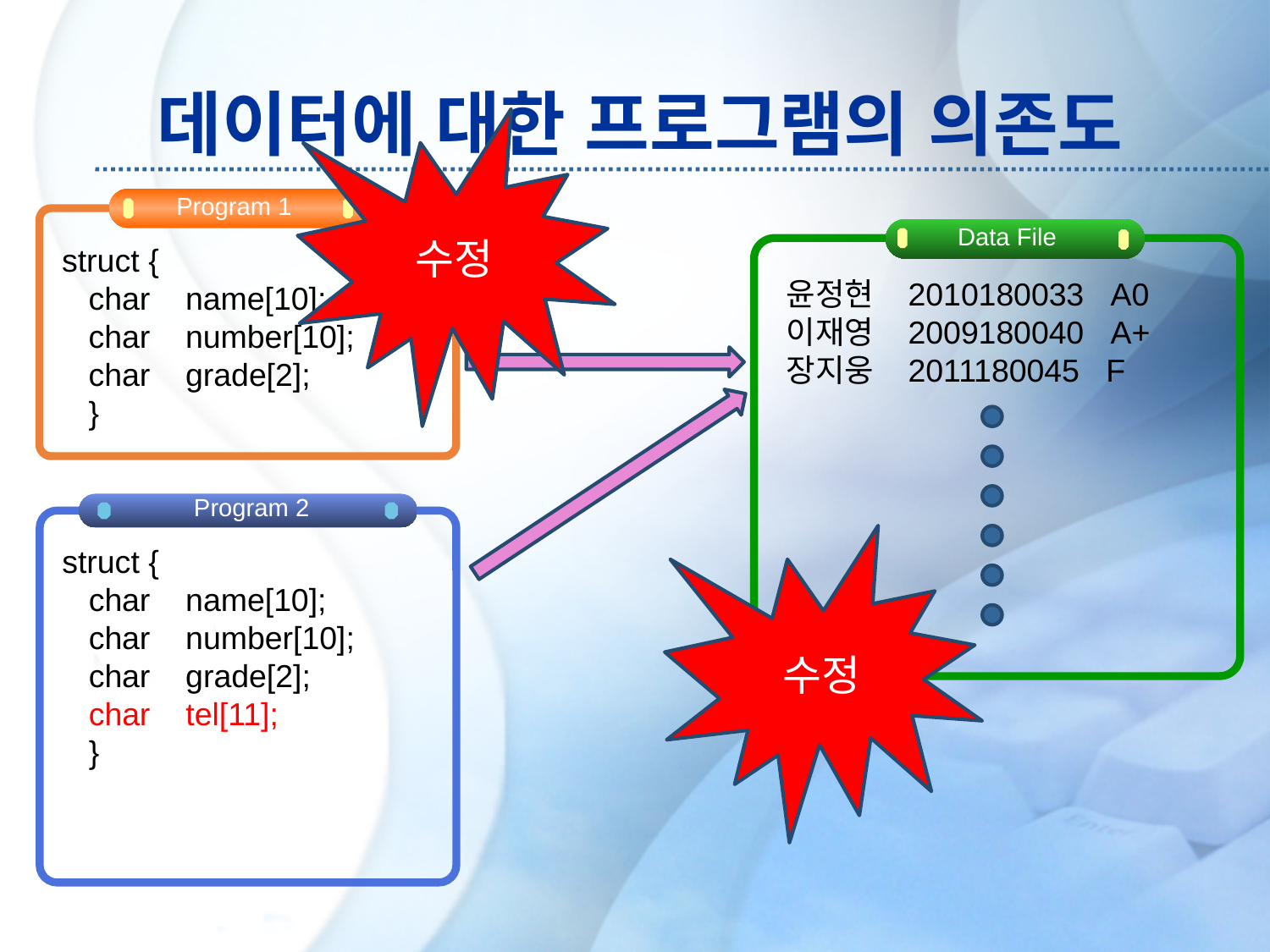

# 데이터에 대한 프로그램의 의존도
수정
Program 1

Data File

struct {
   char    name[10];
   char    number[10];
   char    grade[2];
   }

윤정현   2010180033   A0
이재영   2009180040   A+
장지웅   2011180045   F

Program 2

수정

struct {
   char    name[10];
   char    number[10];
   char    grade[2];
   char    tel[11];
   }